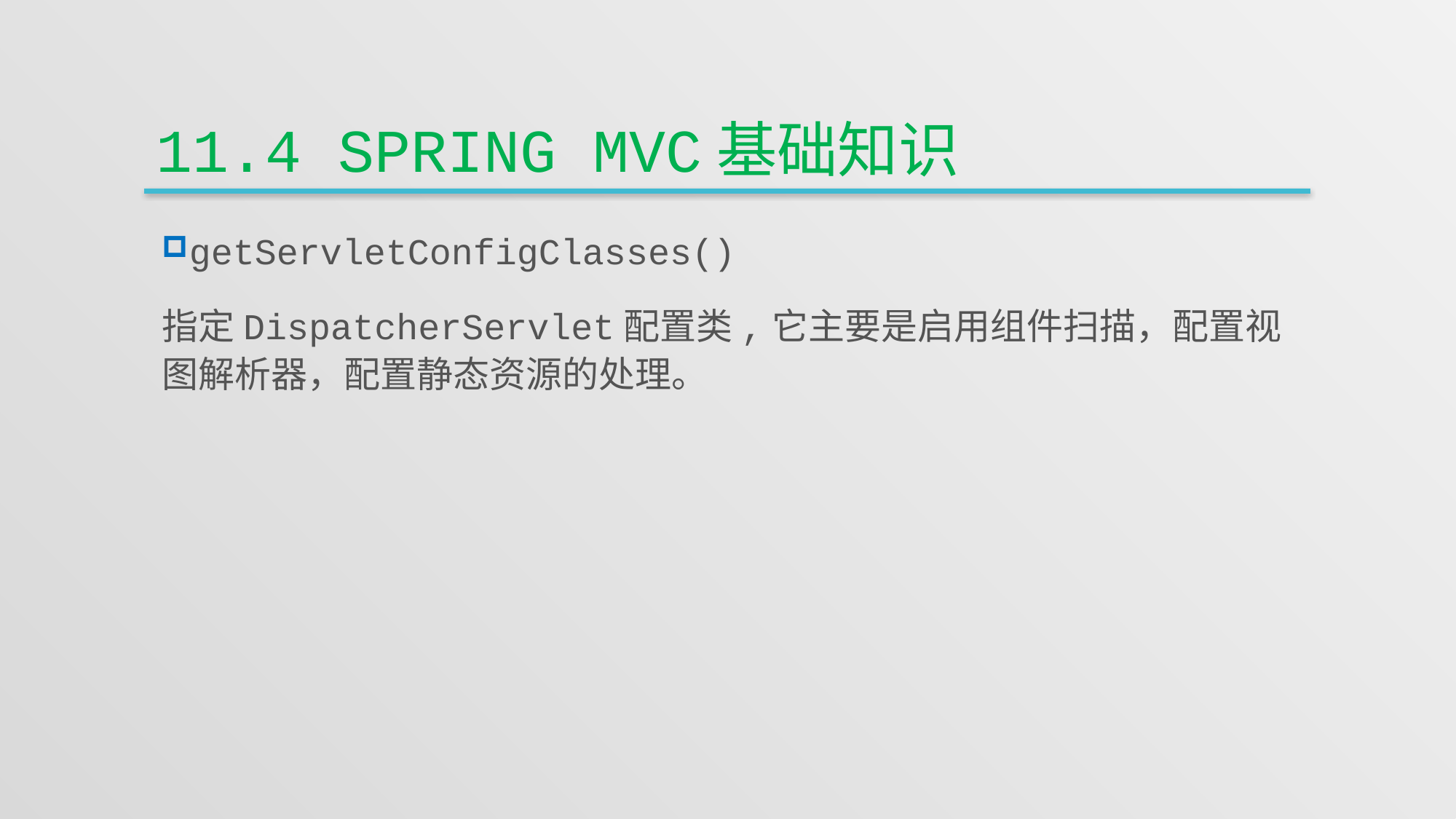

# 11.4 Spring MVC基础知识
getServletConfigClasses()
指定DispatcherServlet配置类,它主要是启用组件扫描，配置视图解析器，配置静态资源的处理。